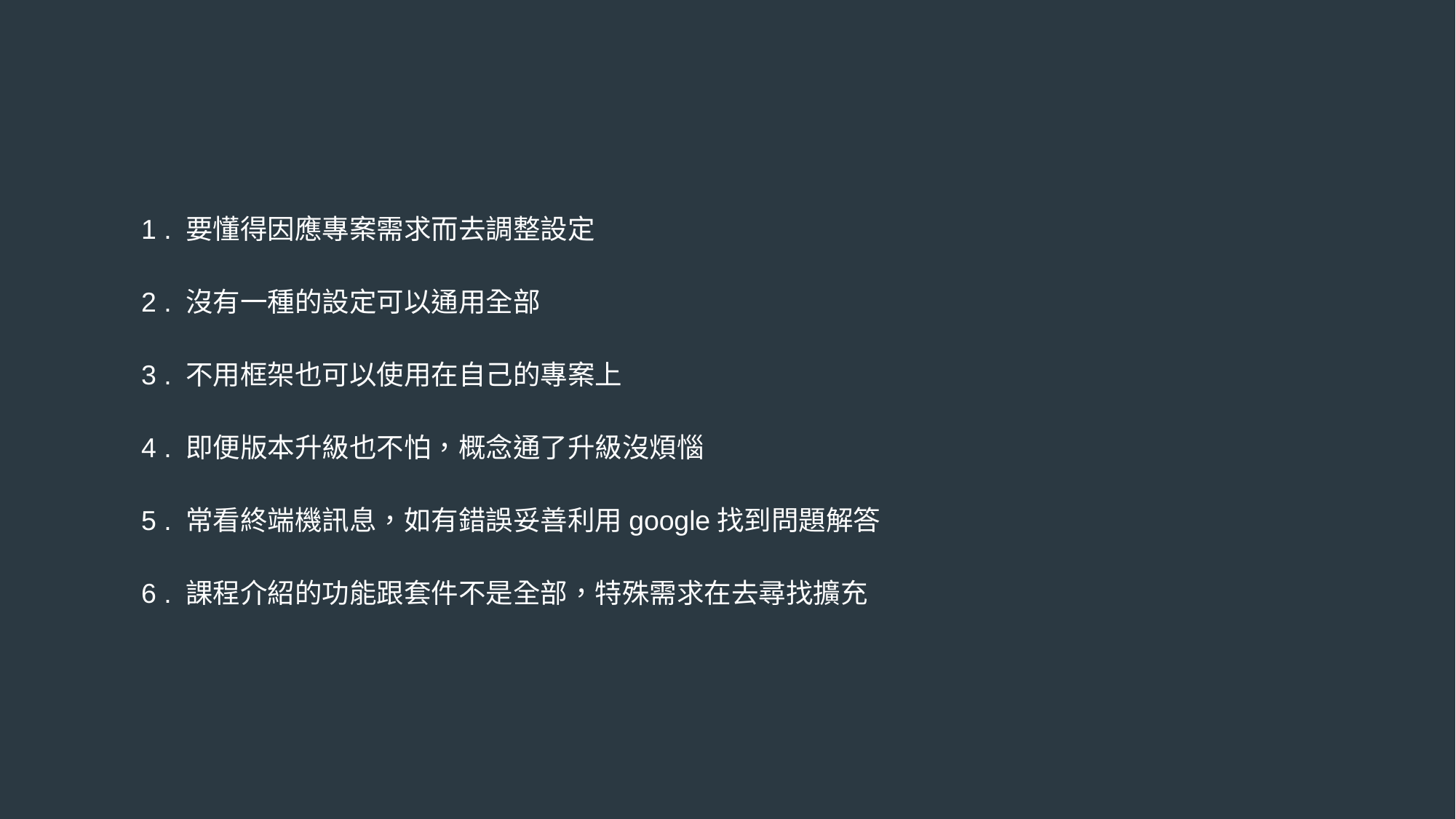

1 . 要懂得因應專案需求而去調整設定
2 . 沒有一種的設定可以通用全部
3 . 不用框架也可以使用在自己的專案上
4 . 即便版本升級也不怕，概念通了升級沒煩惱
5 . 常看終端機訊息，如有錯誤妥善利用google找到問題解答
6 . 課程介紹的功能跟套件不是全部，特殊需求在去尋找擴充